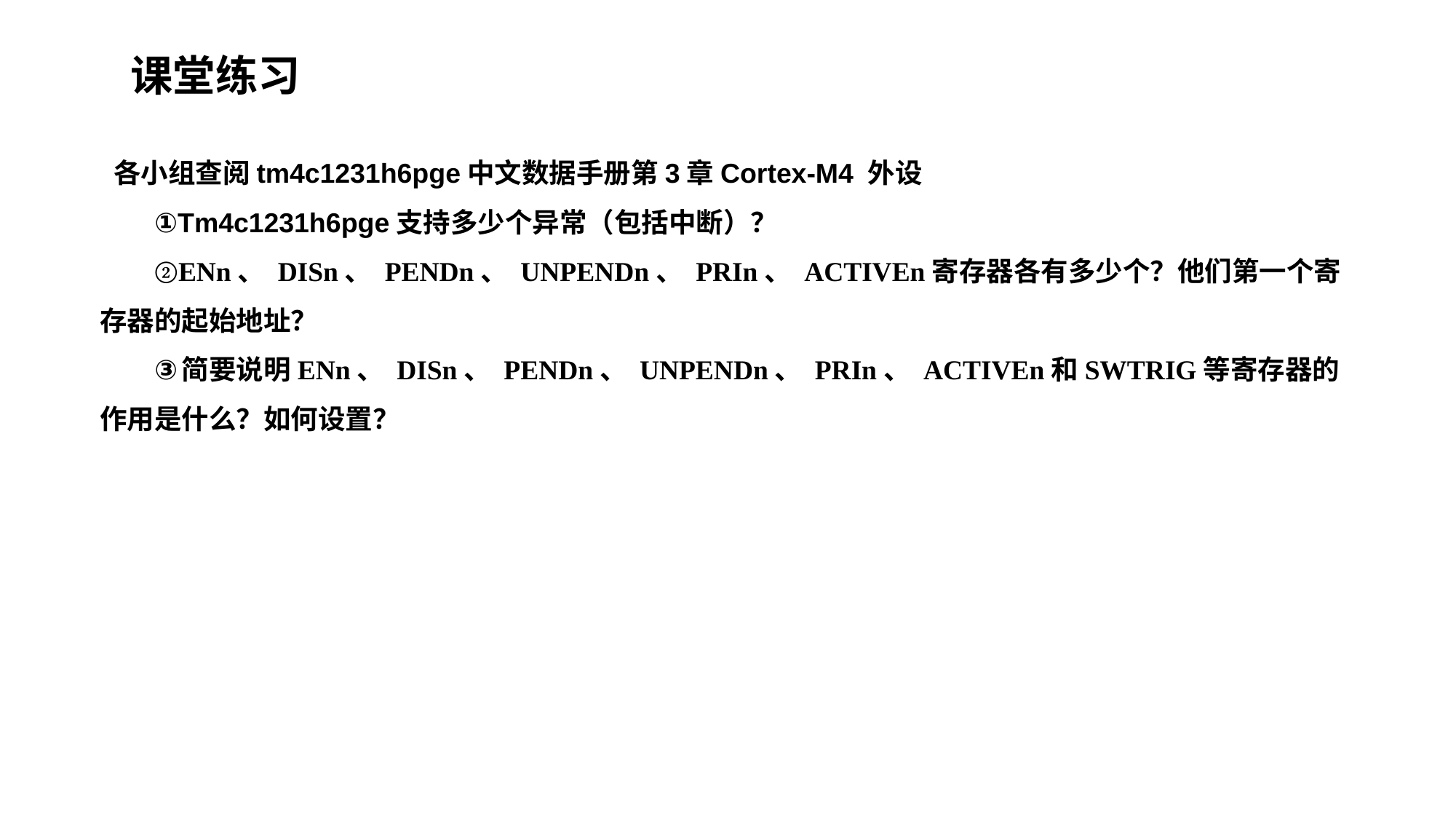

# 课堂练习
各小组查阅tm4c1231h6pge中文数据手册第3章Cortex-M4 外设
Tm4c1231h6pge支持多少个异常（包括中断）？
ENn、 DISn、 PENDn、 UNPENDn、 PRIn、 ACTIVEn寄存器各有多少个？他们第一个寄存器的起始地址？
简要说明ENn、 DISn、 PENDn、 UNPENDn、 PRIn、 ACTIVEn和SWTRIG等寄存器的作用是什么？如何设置？